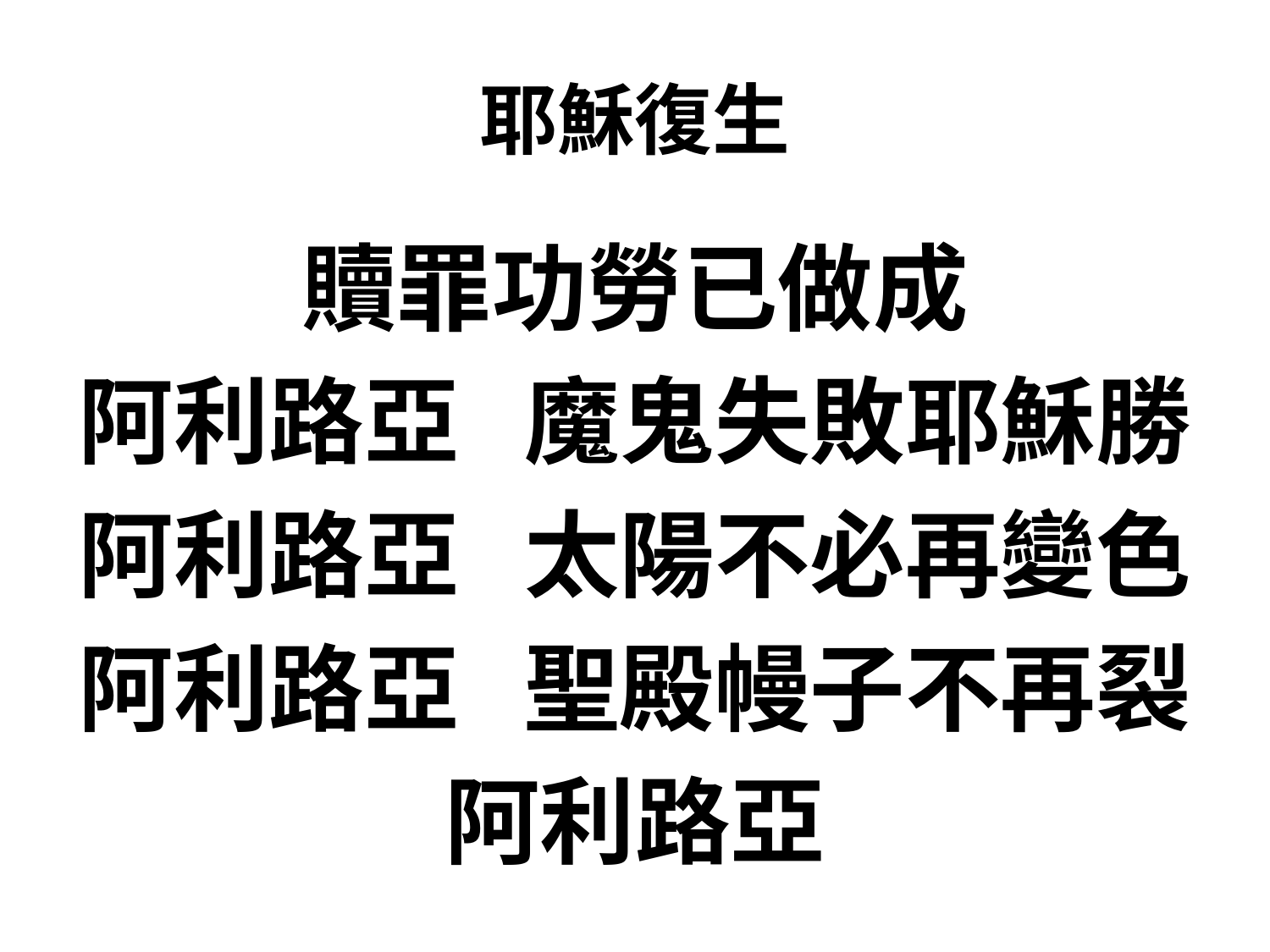

# 耶穌復生
贖罪功勞已做成
阿利路亞   魔鬼失敗耶穌勝
阿利路亞   太陽不必再變色
阿利路亞   聖殿幔子不再裂
阿利路亞